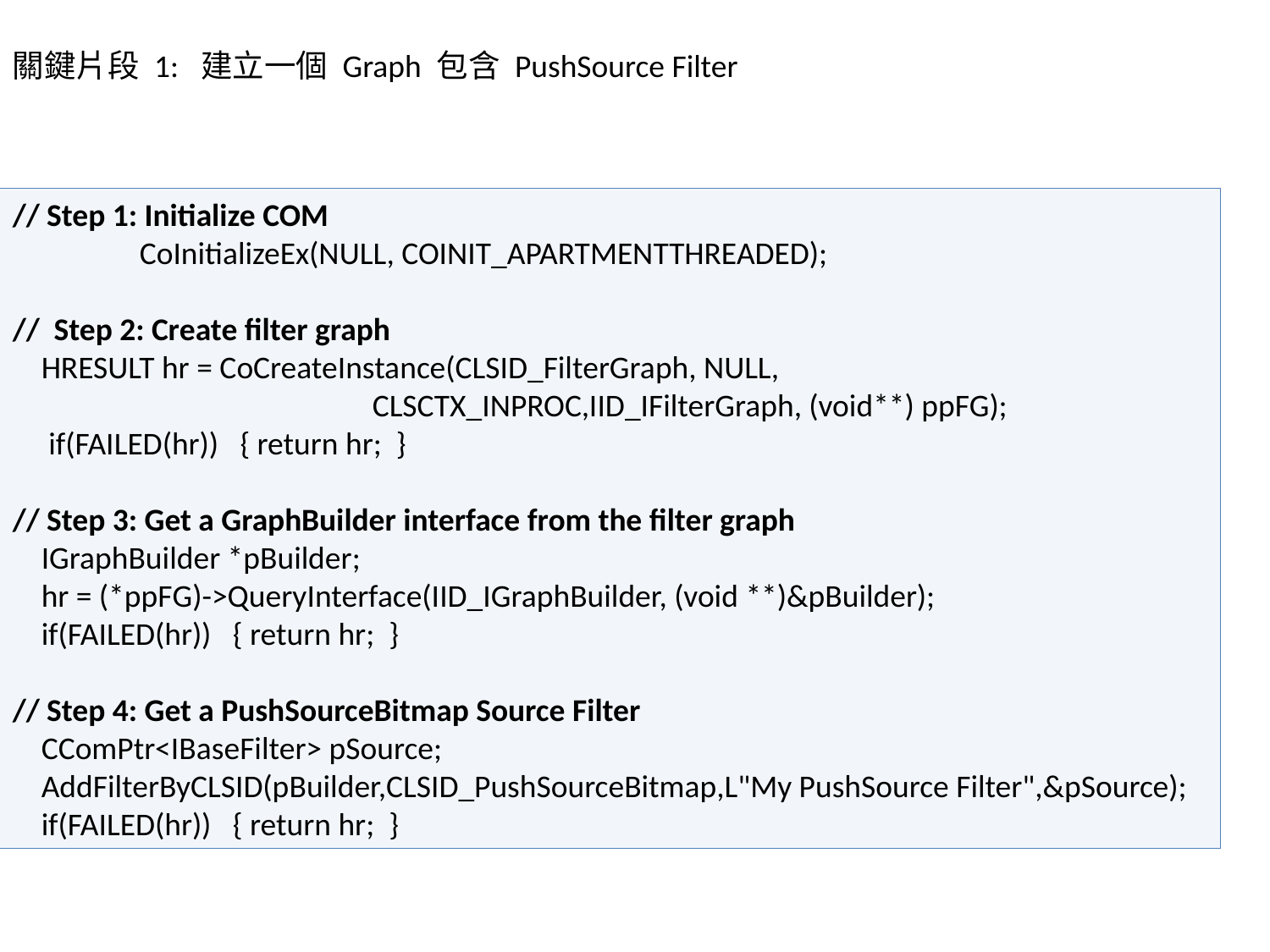

關鍵片段 1:  建立一個 Graph 包含 PushSource Filter
// Step 1: Initialize COM
	CoInitializeEx(NULL, COINIT_APARTMENTTHREADED);

//  Step 2: Create filter graph
    HRESULT hr = CoCreateInstance(CLSID_FilterGraph, NULL,
                                                  CLSCTX_INPROC,IID_IFilterGraph, (void**) ppFG);
     if(FAILED(hr))   { return hr;  }

// Step 3: Get a GraphBuilder interface from the filter graph
    IGraphBuilder *pBuilder;
    hr = (*ppFG)->QueryInterface(IID_IGraphBuilder, (void **)&pBuilder);
    if(FAILED(hr))   { return hr;  }

// Step 4: Get a PushSourceBitmap Source Filter
    CComPtr<IBaseFilter> pSource;
    AddFilterByCLSID(pBuilder,CLSID_PushSourceBitmap,L"My PushSource Filter",&pSource);
    if(FAILED(hr))   { return hr;  }